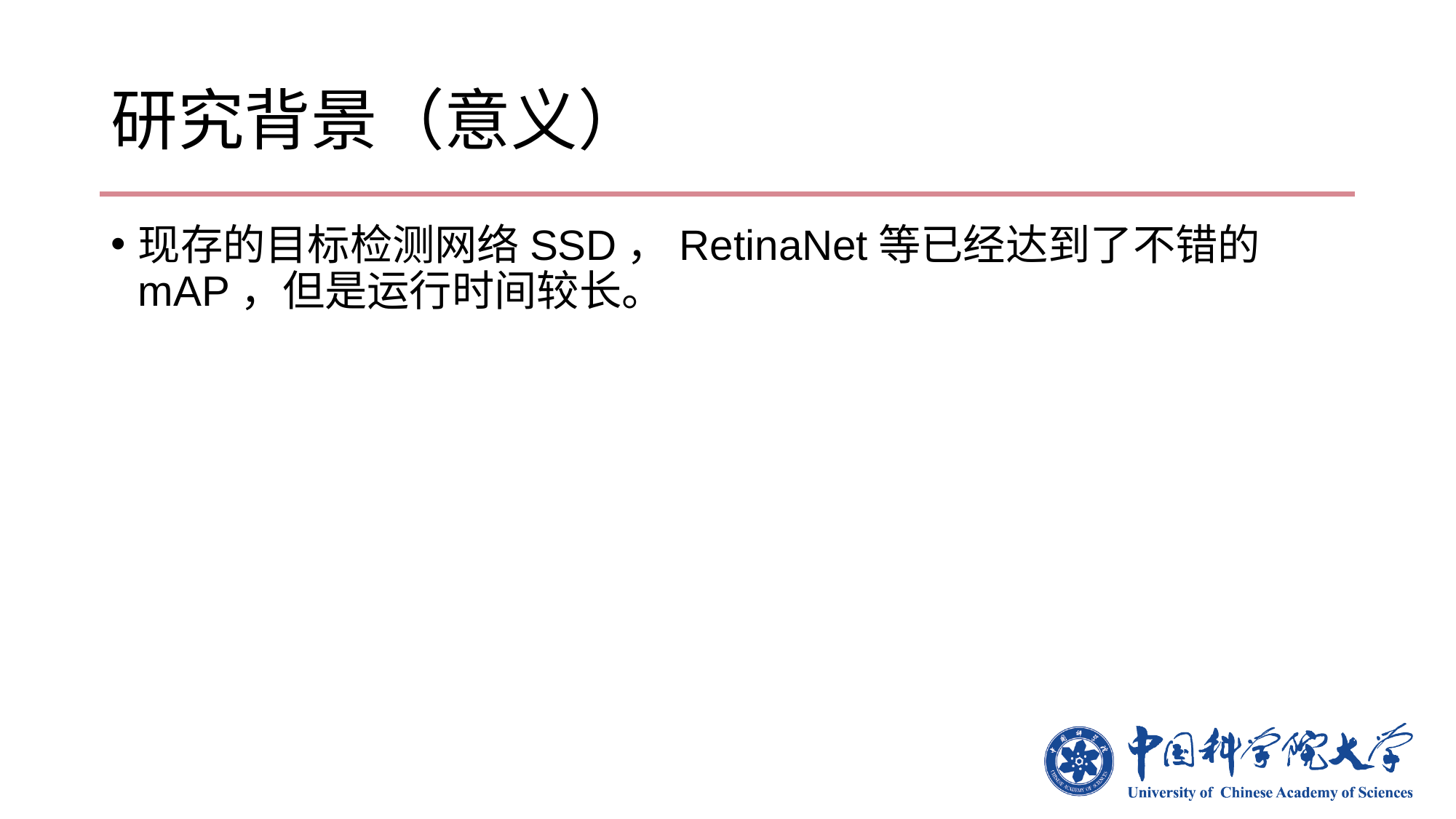

# 研究背景（意义）
现存的目标检测网络SSD，RetinaNet等已经达到了不错的mAP，但是运行时间较长。